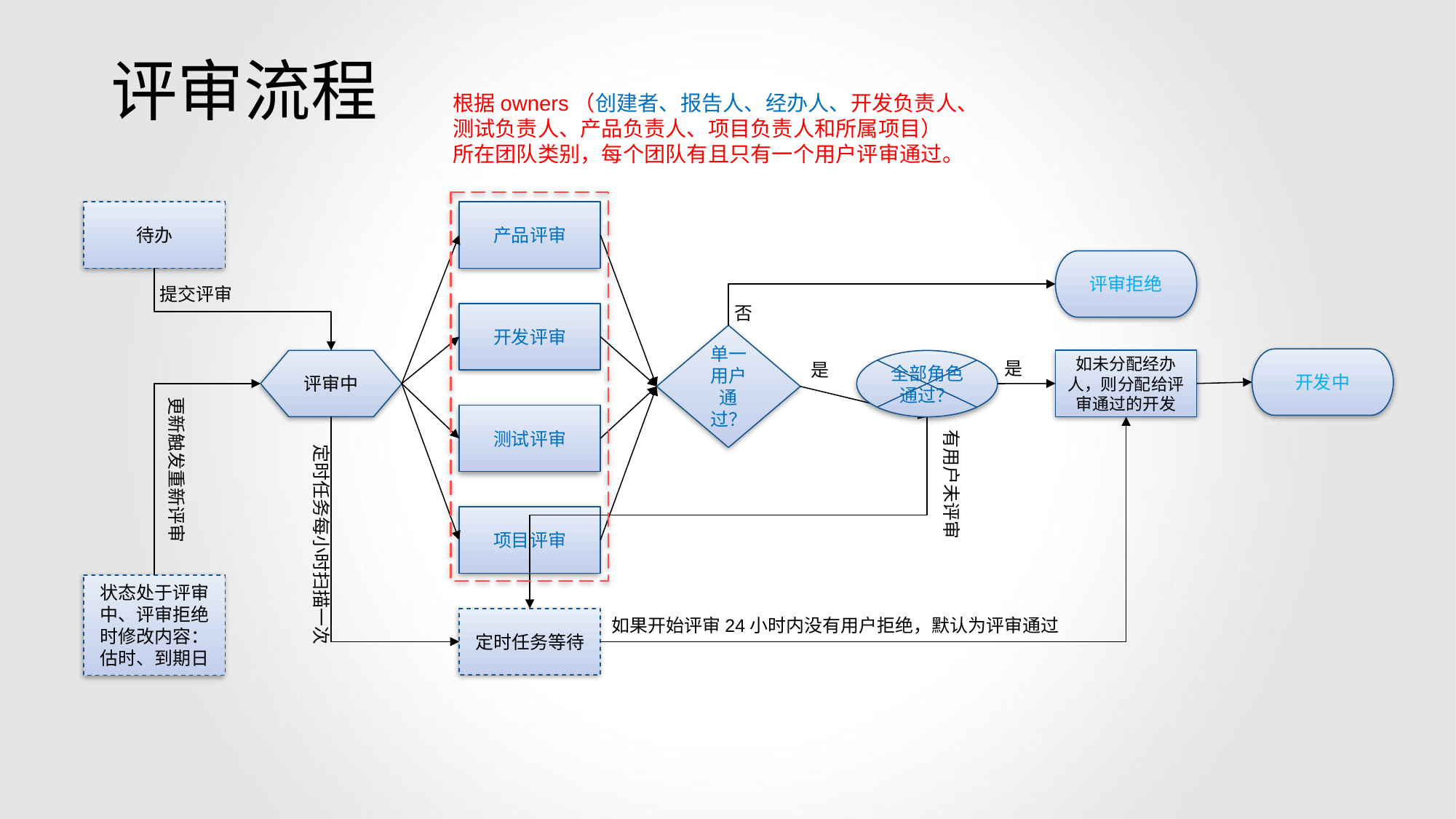

# 评审流程
根据owners（创建者、报告人、经办人、开发负责人、测试负责人、产品负责人、项目负责人和所属项目）所在团队类别，每个团队有且只有一个用户评审通过。

待办
产品评审
评审拒绝
提交评审
否
开发评审
单一用户通过？
开发中
如未分配经办人，则分配给评审通过的开发
评审中
全部角色通过？
是
是
更新触发重新评审
测试评审
有用户未评审
定时任务每小时扫描一次
项目评审
状态处于评审中、评审拒绝时修改内容：估时、到期日
定时任务等待
如果开始评审24小时内没有用户拒绝，默认为评审通过